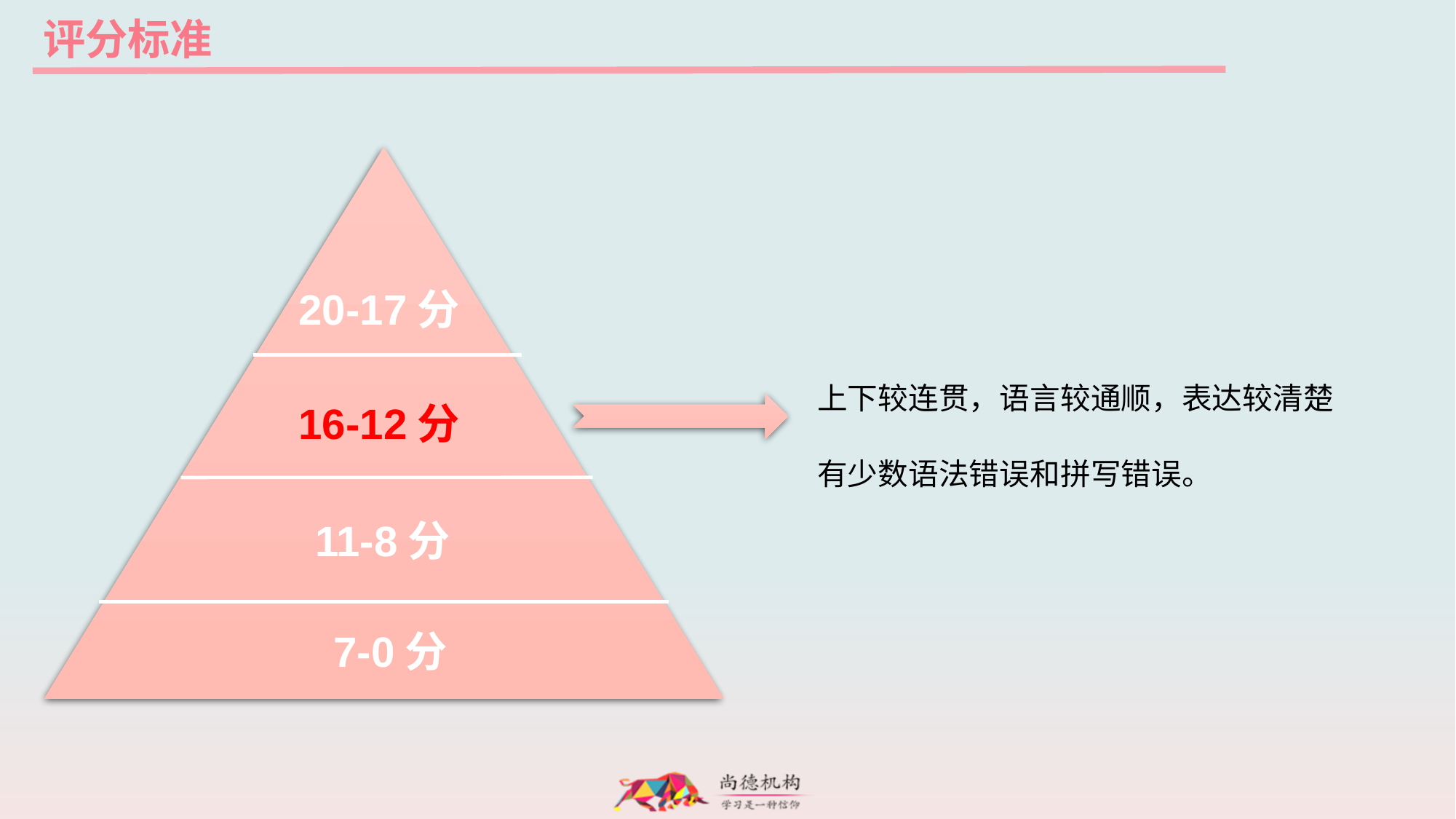

评分标准

20-17分
上下较连贯，语言较通顺，表达较清楚
有少数语法错误和拼写错误。
16-12分

11-8分
7-0分